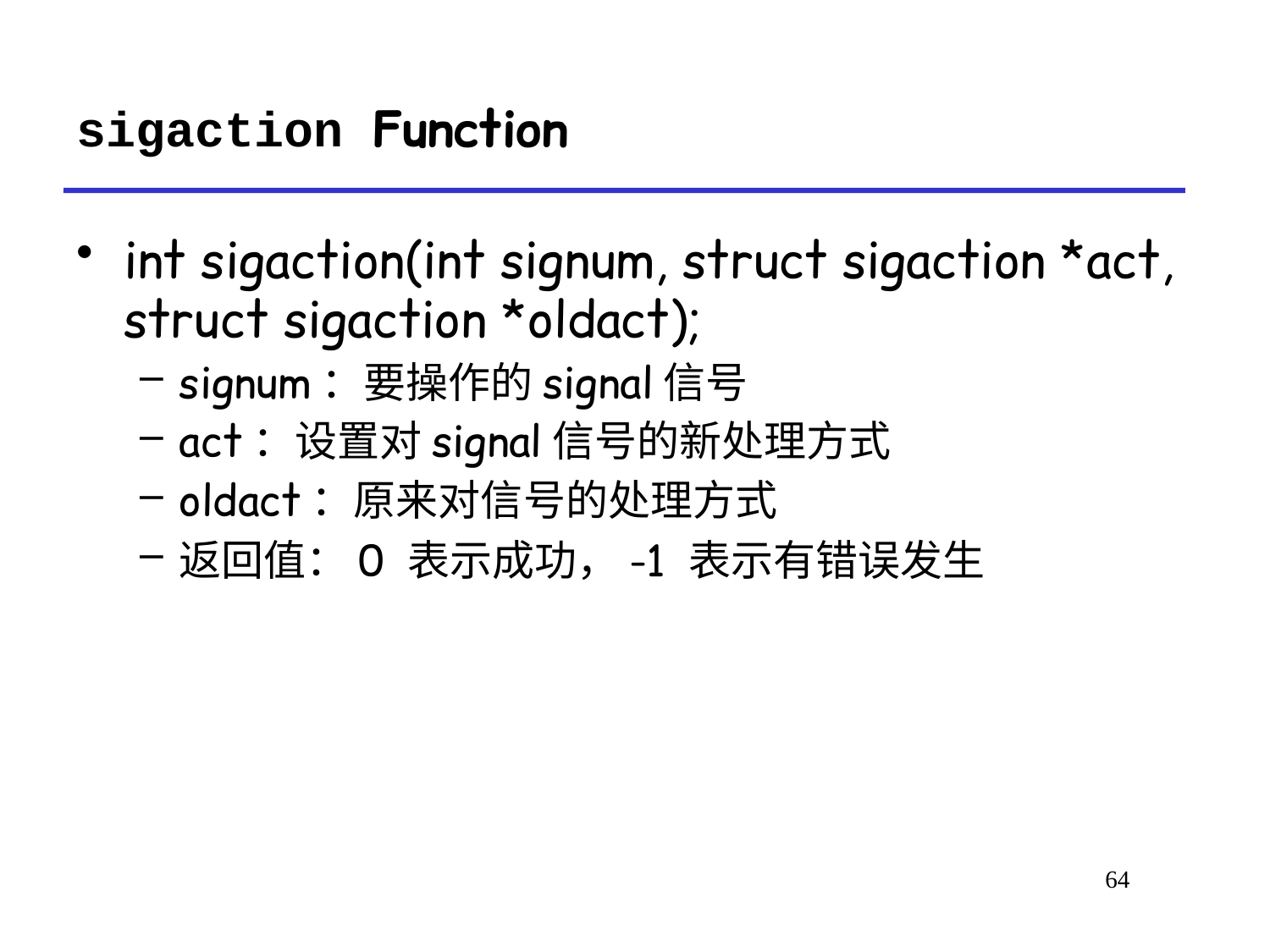

# sigaction Function
int sigaction(int signum, struct sigaction *act, struct sigaction *oldact);
signum：要操作的signal信号
act：设置对signal信号的新处理方式
oldact：原来对信号的处理方式
返回值：0 表示成功，-1 表示有错误发生

64